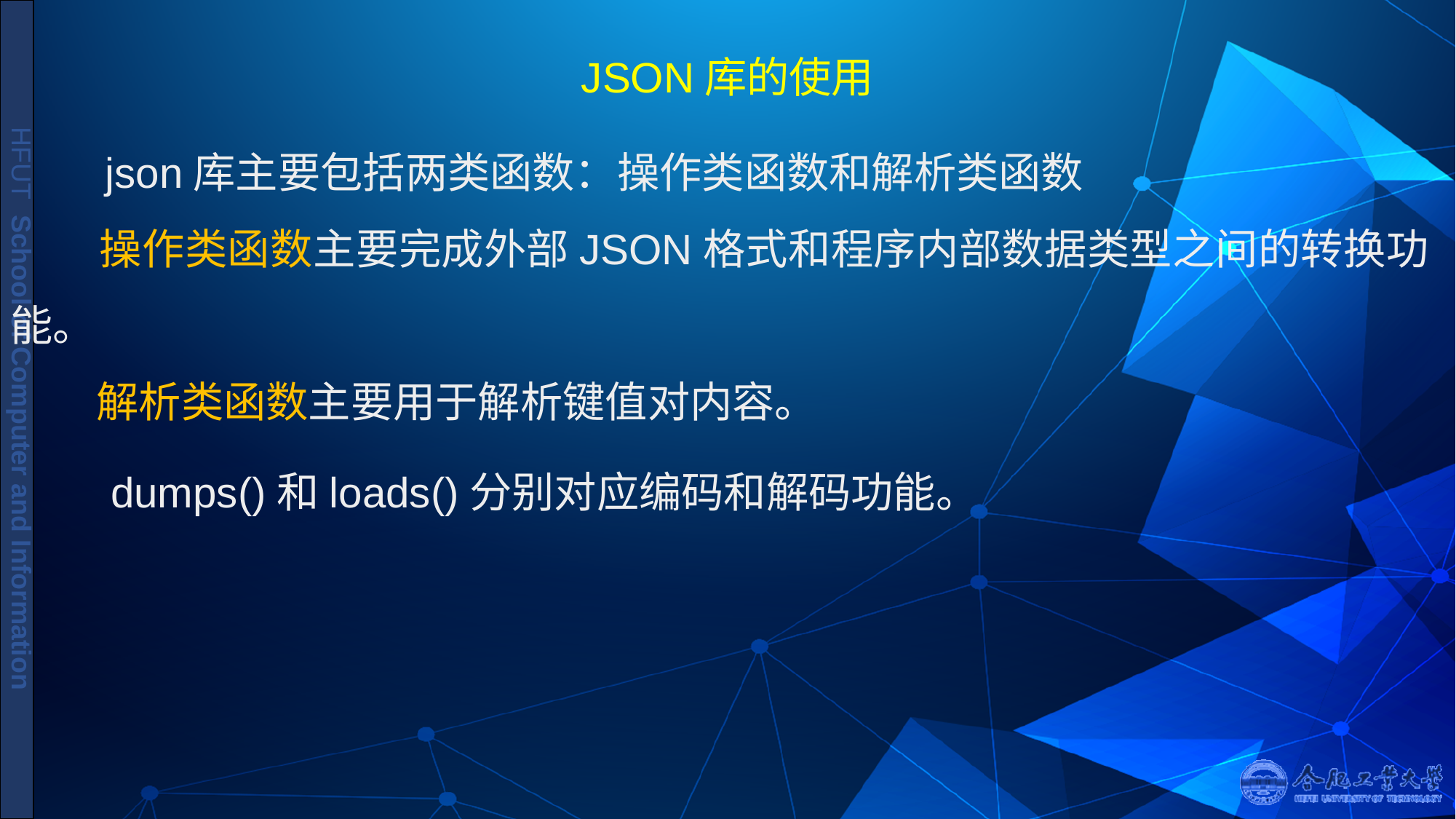

# JSON库的使用
        json库主要包括两类函数：操作类函数和解析类函数
        操作类函数主要完成外部JSON格式和程序内部数据类型之间的转换功能。
        解析类函数主要用于解析键值对内容。
dumps()和loads()分别对应编码和解码功能。